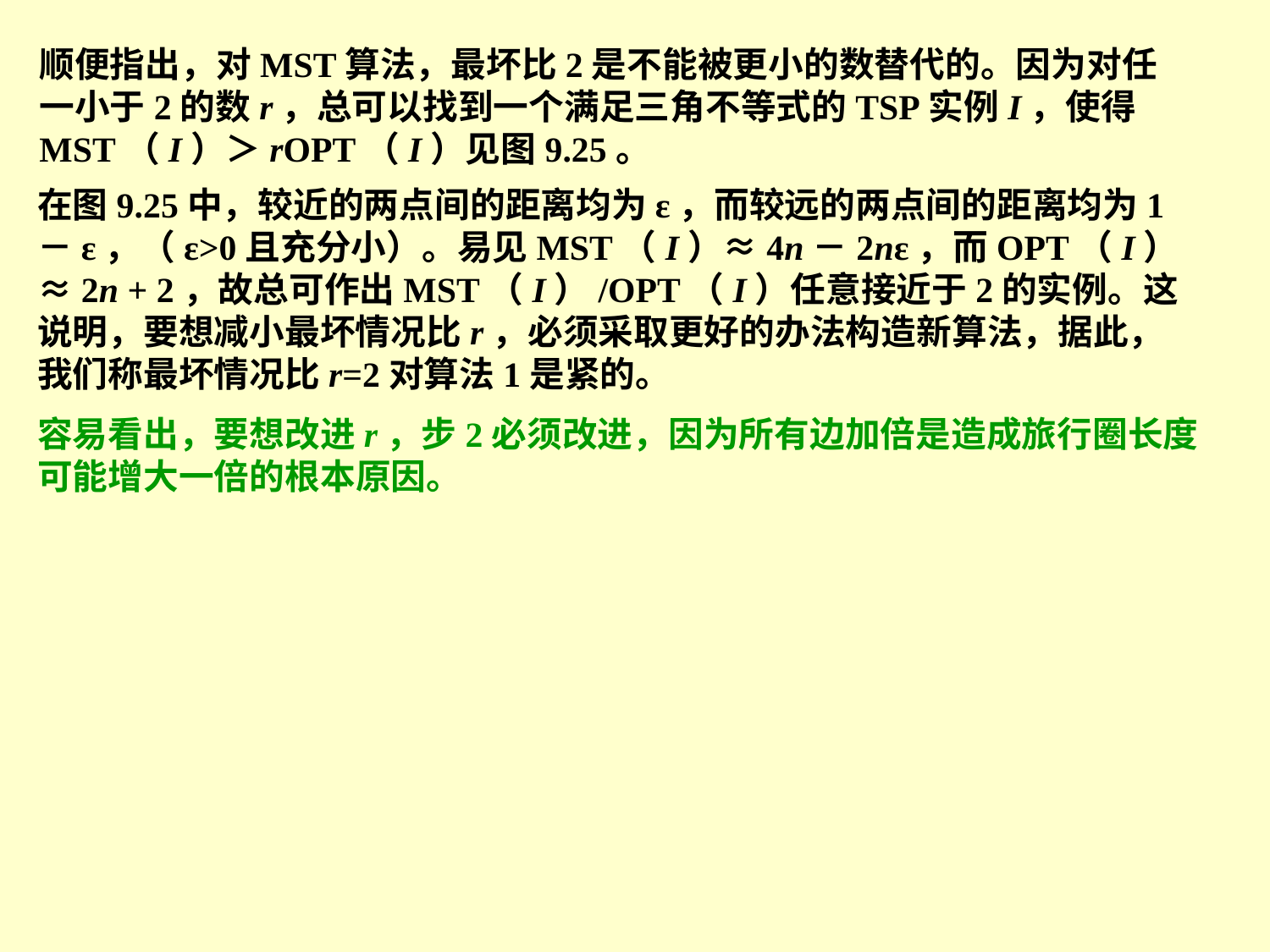

顺便指出，对MST算法，最坏比2是不能被更小的数替代的。因为对任一小于2的数r，总可以找到一个满足三角不等式的TSP实例I，使得MST（I）＞rOPT（I）见图9.25。
在图9.25中，较近的两点间的距离均为ε，而较远的两点间的距离均为1－ε，（ε>0且充分小）。易见MST（I）≈4n－2nε，而OPT（I）≈2n + 2，故总可作出MST（I）/OPT（I）任意接近于2的实例。这说明，要想减小最坏情况比r，必须采取更好的办法构造新算法，据此，我们称最坏情况比r=2对算法1是紧的。
容易看出，要想改进r，步2必须改进，因为所有边加倍是造成旅行圈长度可能增大一倍的根本原因。